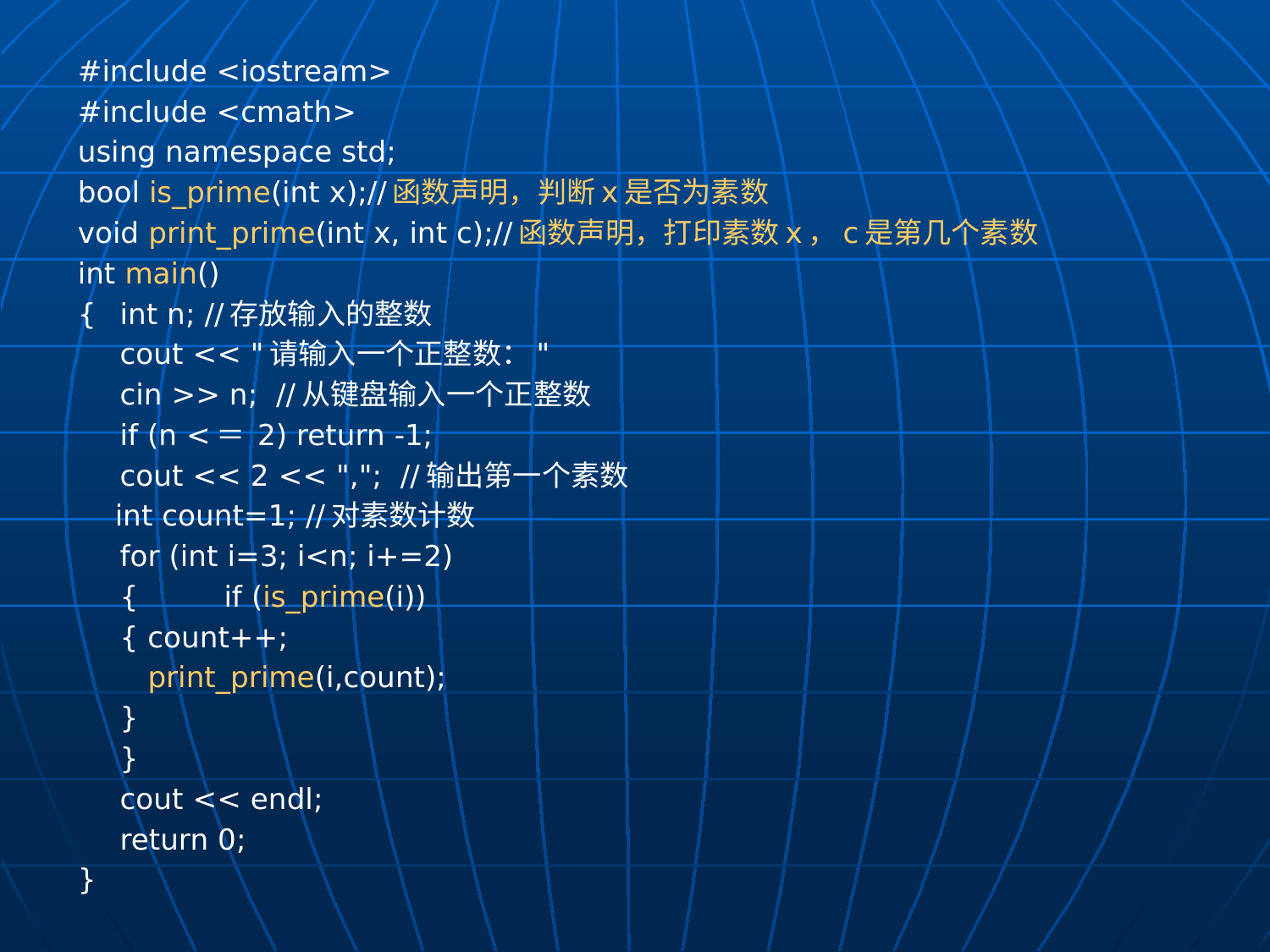

#include <iostream>
#include <cmath>
using namespace std;
bool is_prime(int x);//函数声明，判断x是否为素数
void print_prime(int x, int c);//函数声明，打印素数x，c是第几个素数
int main()
{	int n; //存放输入的整数
	cout << "请输入一个正整数："
	cin >> n;  //从键盘输入一个正整数
	if (n <＝ 2) return -1;
	cout << 2 << ",";  //输出第一个素数
    int count=1; //对素数计数
	for (int i=3; i<n; i+=2)
	{	if (is_prime(i))
		{ count++;
		   print_prime(i,count);
		}
	}
	cout << endl;
	return 0;
}